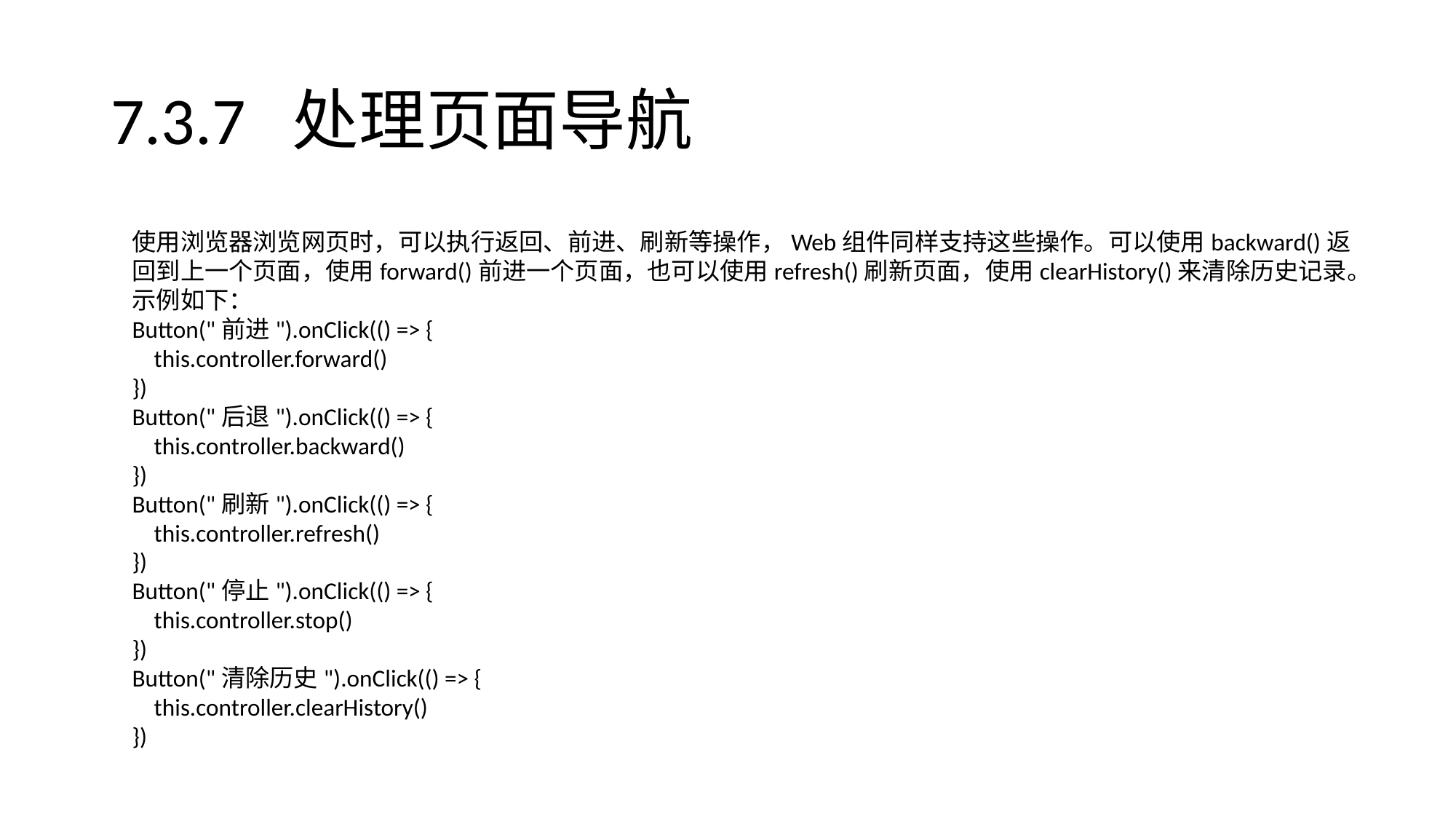

# 7.3.7  处理页面导航
使用浏览器浏览网页时，可以执行返回、前进、刷新等操作，Web组件同样支持这些操作。可以使用backward()返回到上一个页面，使用forward()前进一个页面，也可以使用refresh()刷新页面，使用clearHistory()来清除历史记录。
示例如下：
Button("前进").onClick(() => {
    this.controller.forward()
})
Button("后退").onClick(() => {
    this.controller.backward()
})
Button("刷新").onClick(() => {
    this.controller.refresh()
})
Button("停止").onClick(() => {
    this.controller.stop()
})
Button("清除历史").onClick(() => {
    this.controller.clearHistory()
})